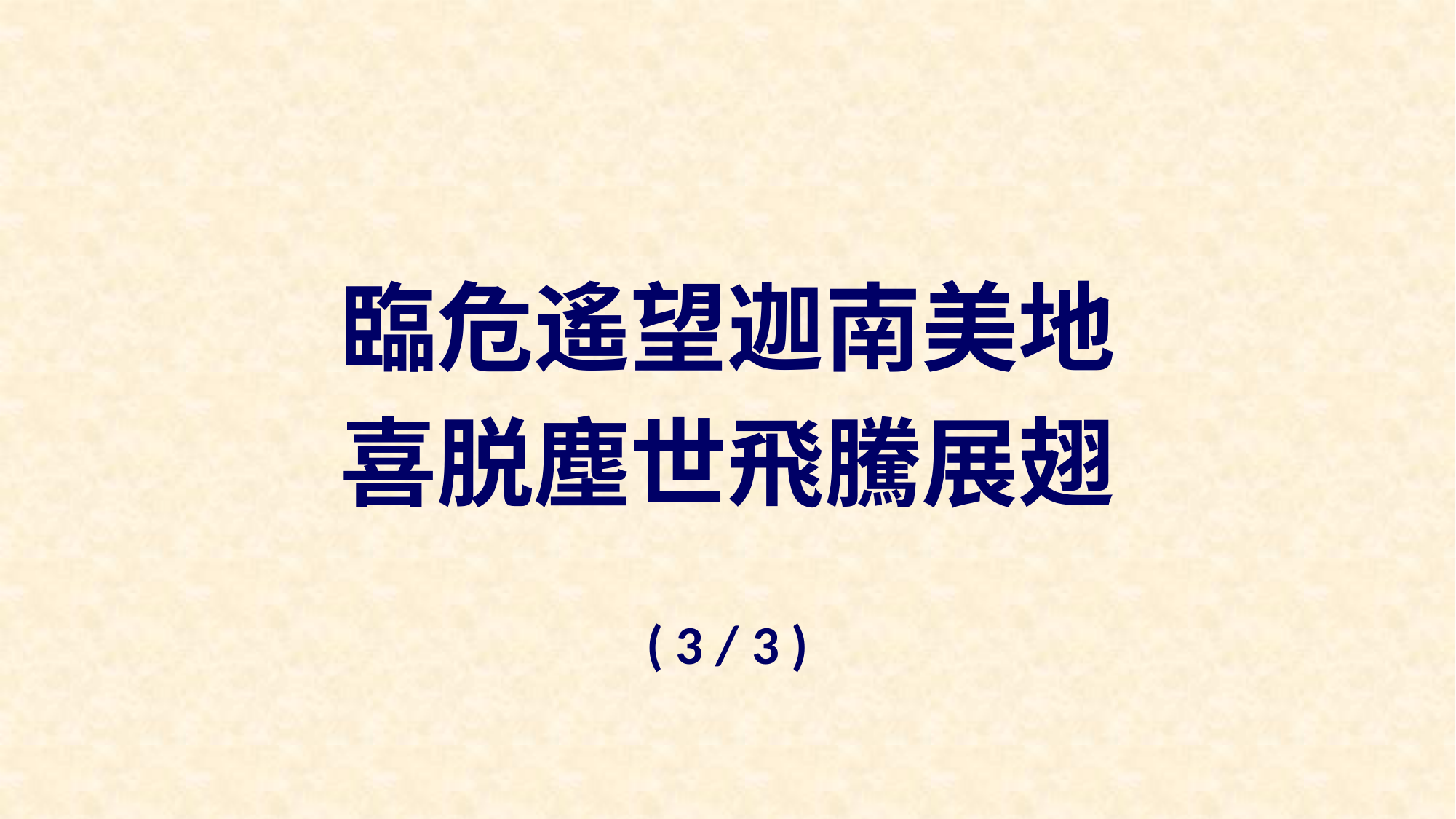

臨危遙望迦南美地
喜脱塵世飛騰展翅
( 3 / 3 )